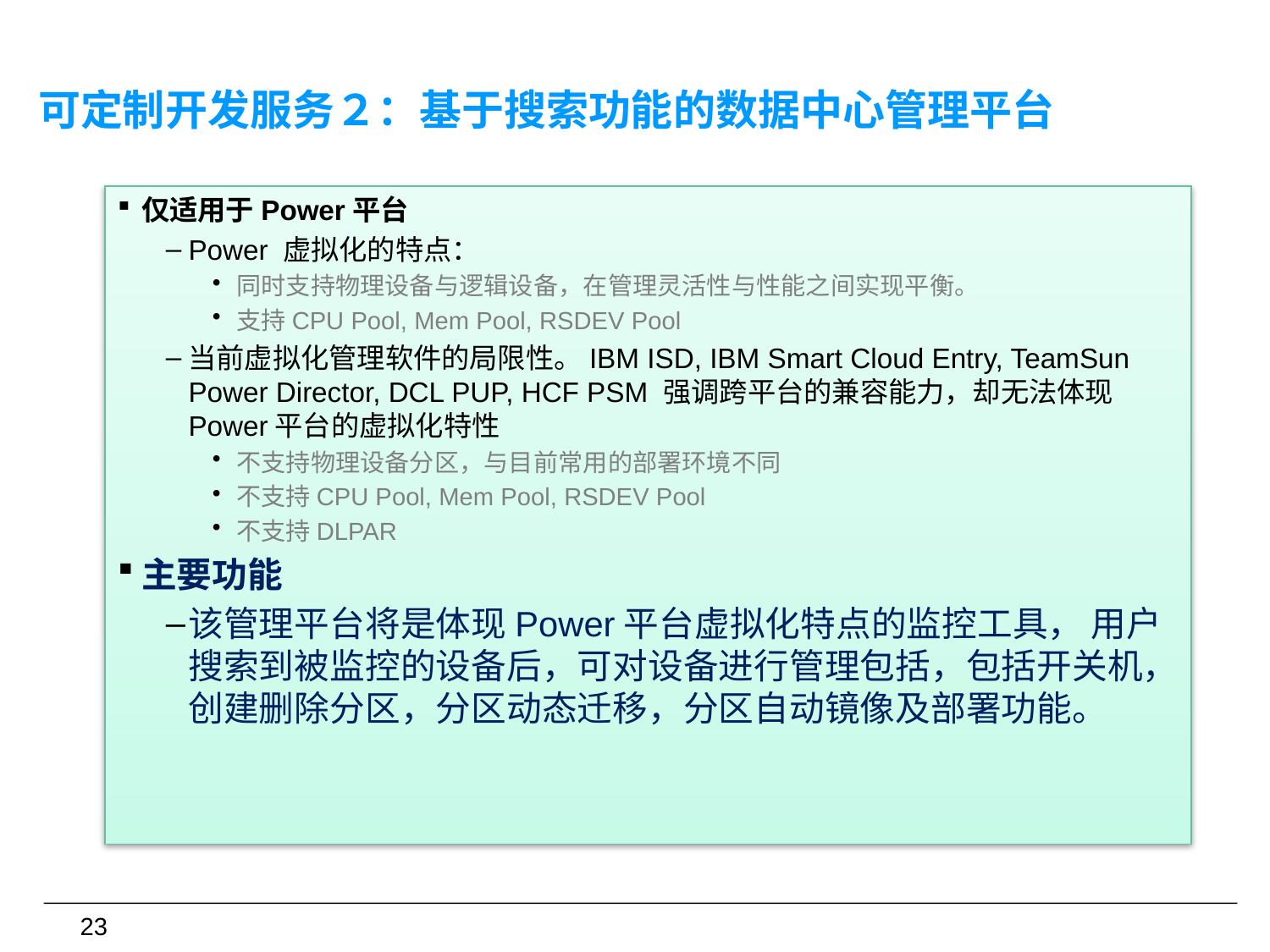

可定制开发服务２：基于搜索功能的数据中心管理平台
仅适用于Power平台
Power 虚拟化的特点：
同时支持物理设备与逻辑设备，在管理灵活性与性能之间实现平衡。
支持CPU Pool, Mem Pool, RSDEV Pool
当前虚拟化管理软件的局限性。IBM ISD, IBM Smart Cloud Entry, TeamSun Power Director, DCL PUP, HCF PSM 强调跨平台的兼容能力，却无法体现Power平台的虚拟化特性
不支持物理设备分区，与目前常用的部署环境不同
不支持CPU Pool, Mem Pool, RSDEV Pool
不支持DLPAR
主要功能
该管理平台将是体现Power平台虚拟化特点的监控工具， 用户搜索到被监控的设备后，可对设备进行管理包括，包括开关机，创建删除分区，分区动态迁移，分区自动镜像及部署功能。
23